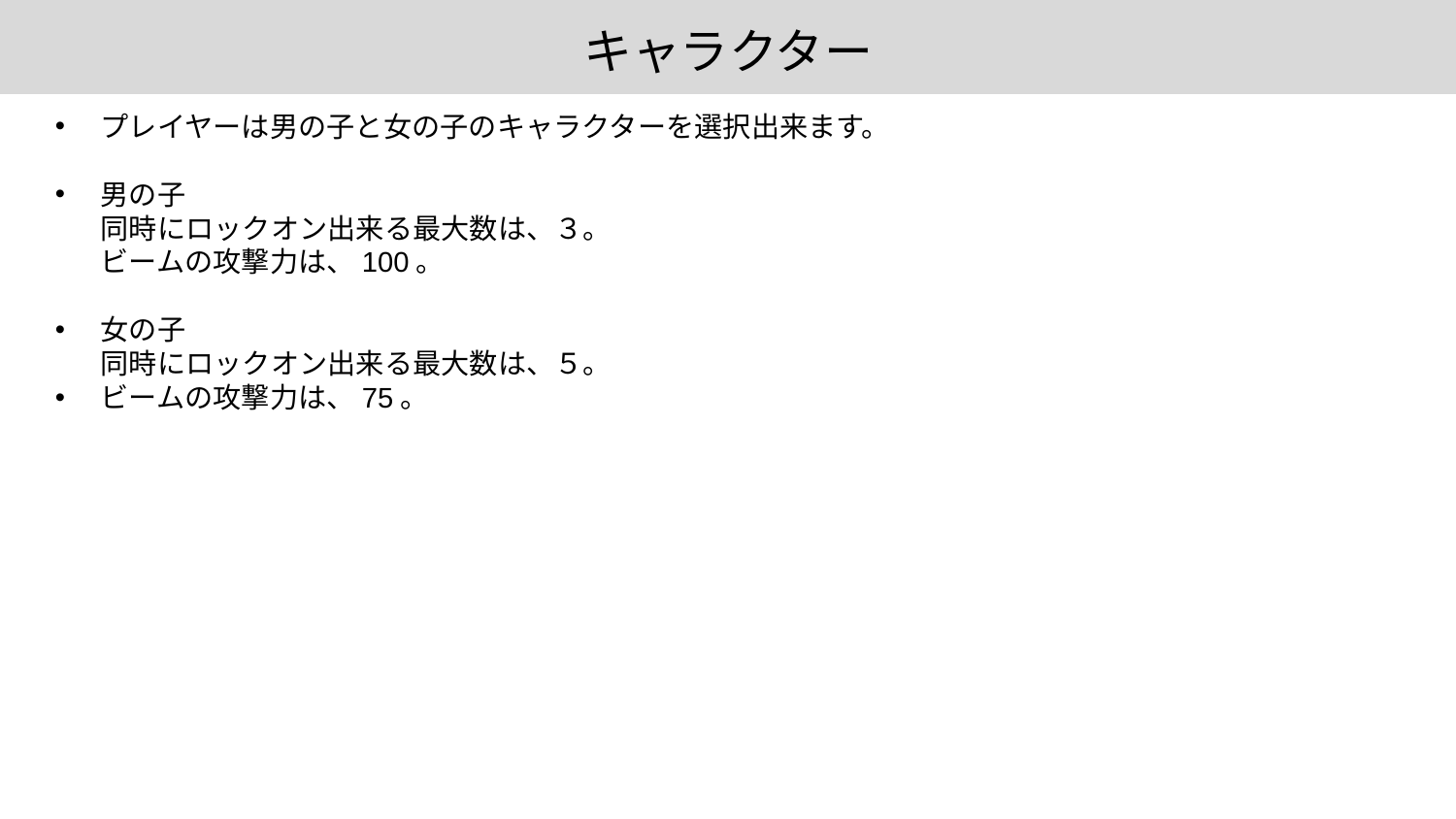

# キャラクター
プレイヤーは男の子と女の子のキャラクターを選択出来ます。

男の子
同時にロックオン出来る最大数は、３。
ビームの攻撃力は、100。

女の子
同時にロックオン出来る最大数は、５。
ビームの攻撃力は、75。